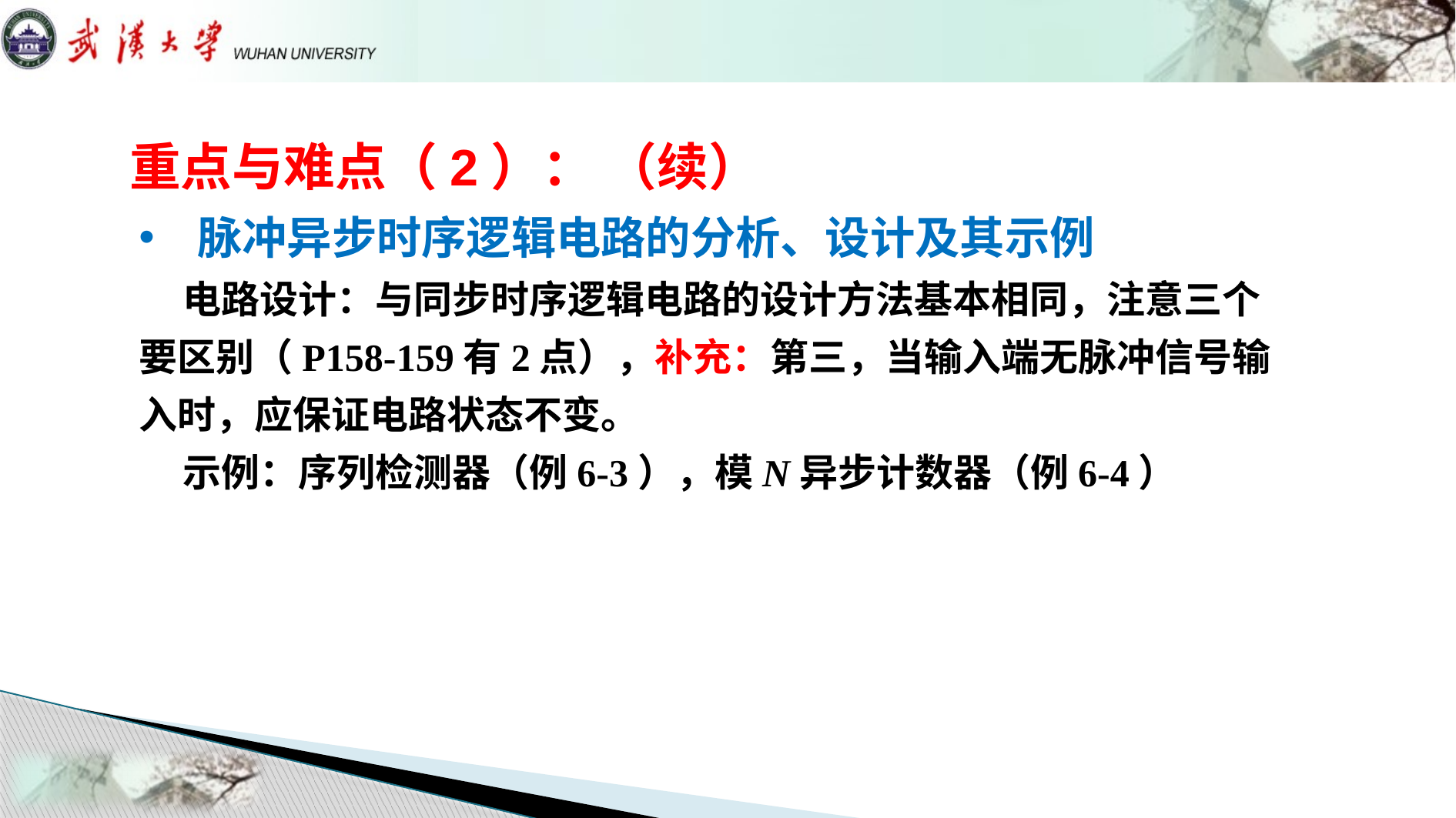

# 重点与难点（2）： （续）
  脉冲异步时序逻辑电路的分析、设计及其示例
    电路设计：与同步时序逻辑电路的设计方法基本相同，注意三个要区别（P158-159有2点），补充：第三，当输入端无脉冲信号输入时，应保证电路状态不变。
    示例：序列检测器（例6-3），模N异步计数器（例6-4）